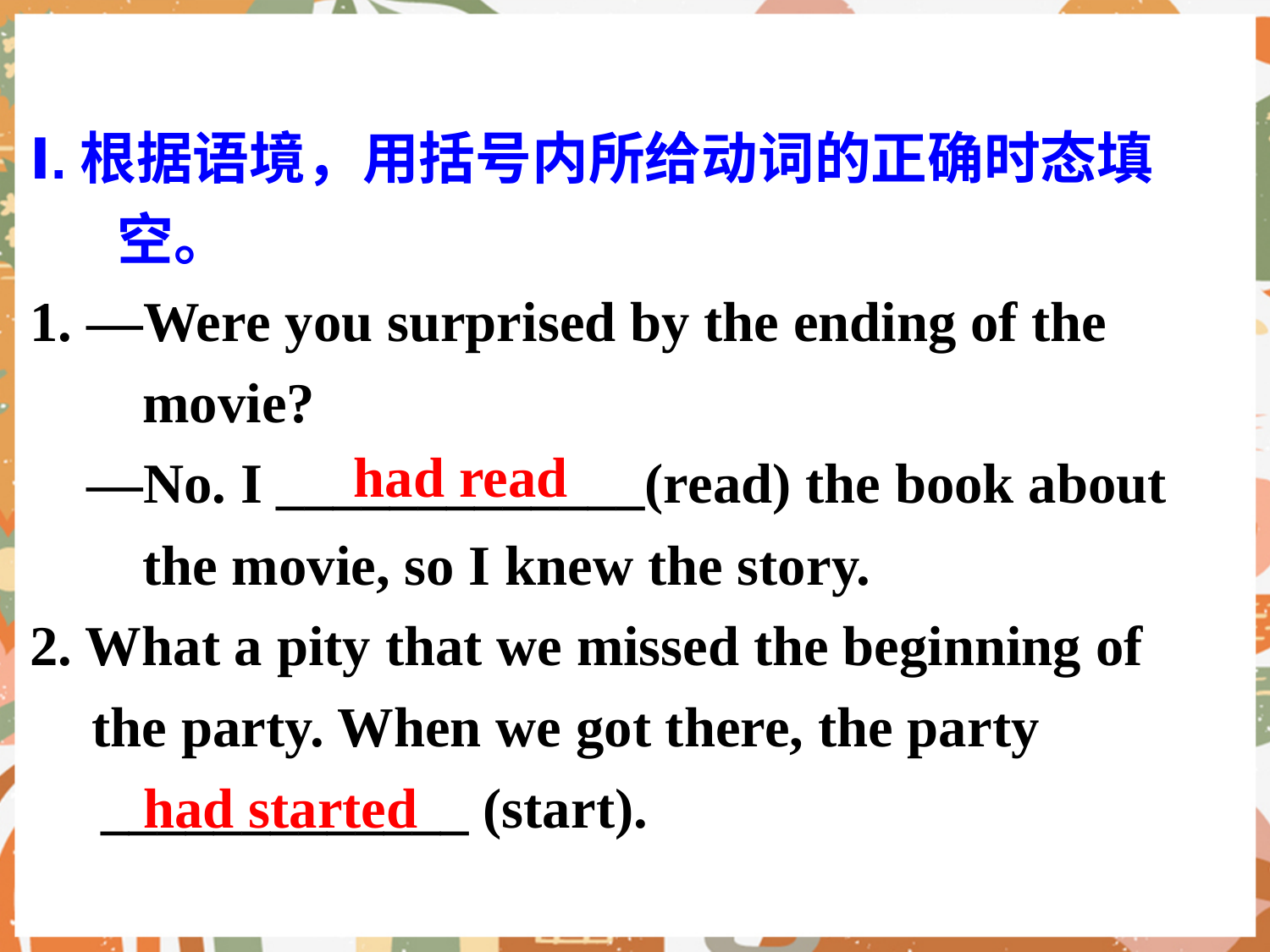

Ⅰ.根据语境，用括号内所给动词的正确时态填空。
1. —Were you surprised by the ending of the movie?
    —No. I _____________(read) the book about the movie, so I knew the story.
2. What a pity that we missed the beginning of the party. When we got there, the party
     _____________ (start).
had read
had started